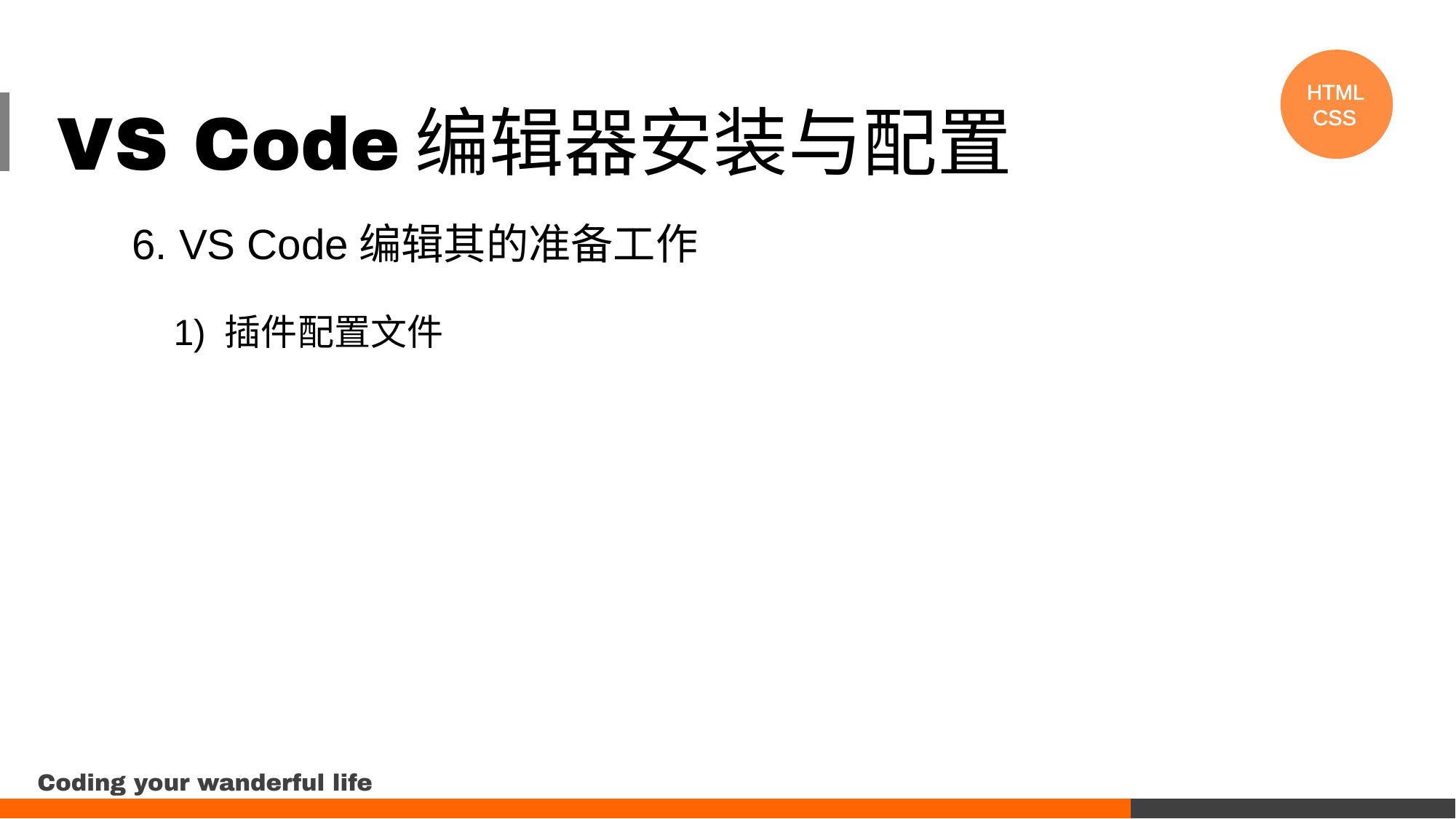

# VS Code编辑器安装与配置

 HTML
  CSS

6. VS Code编辑其的准备工作
1) 插件配置文件

Coding your wanderful life